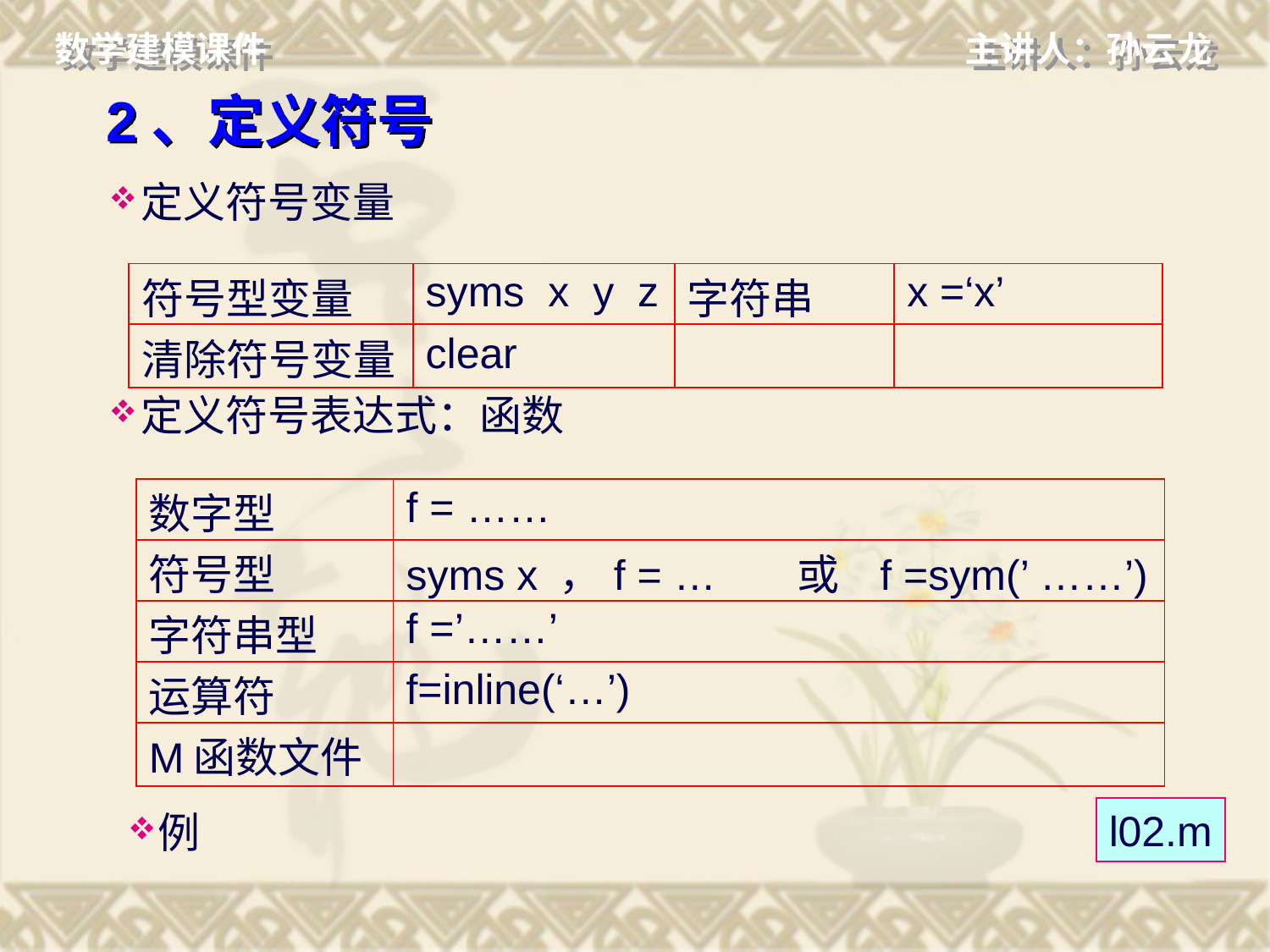

# 2、定义符号
定义符号变量

定义符号表达式：函数
| 符号型变量 | syms x y z | 字符串 | x =‘x’ |
| --- | --- | --- | --- |
| 清除符号变量 | clear |  |  |
| 数字型 | f = …… |
| --- | --- |
| 符号型 | syms x ，f = … 或 f =sym(’ ……’) |
| 字符串型 | f =’……’ |
| 运算符 | f=inline(‘…’) |
| M函数文件 |  |
l02.m
例